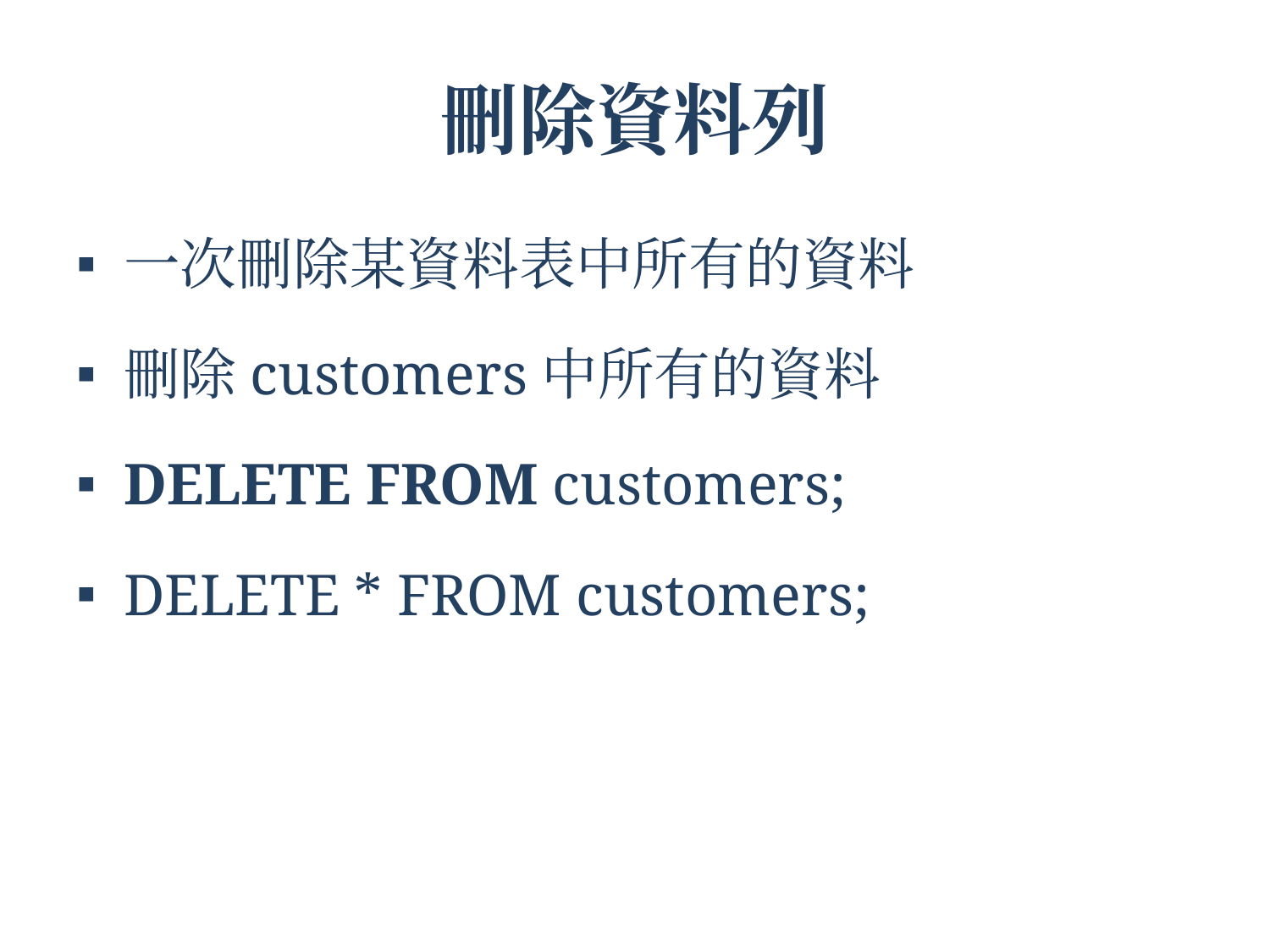

# 刪除資料列
一次刪除某資料表中所有的資料
刪除customers中所有的資料
DELETE FROM customers;
DELETE * FROM customers;